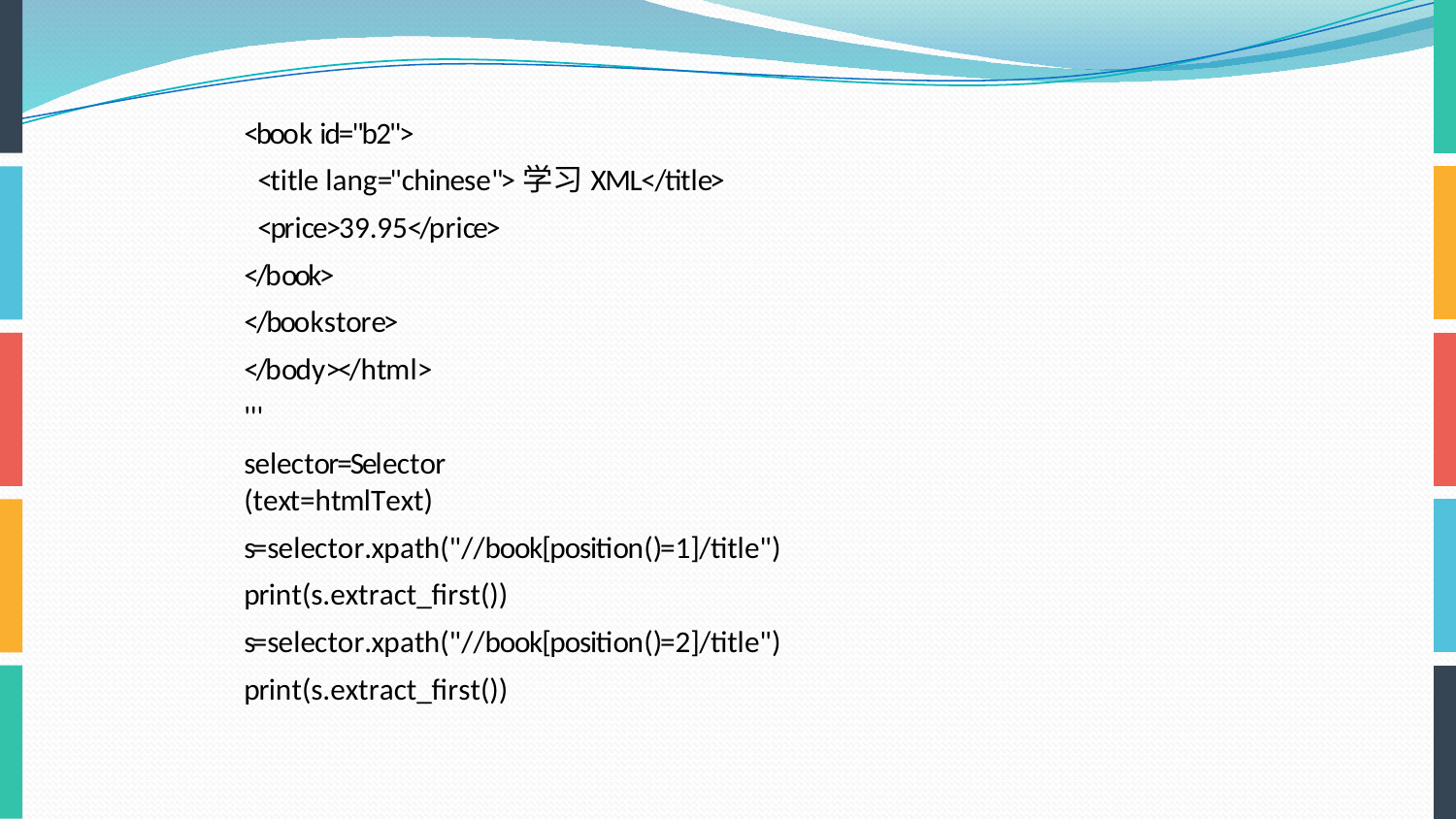

<book id="b2">
<title lang="chinese">学习XML</title>
<price>39.95</price>
</book>
</bookstore>
</body></html> '''
selector=Selector(text=htmlText)
s=selector.xpath("//book[position()=1]/title") print(s.extract_first()) s=selector.xpath("//book[position()=2]/title") print(s.extract_first())